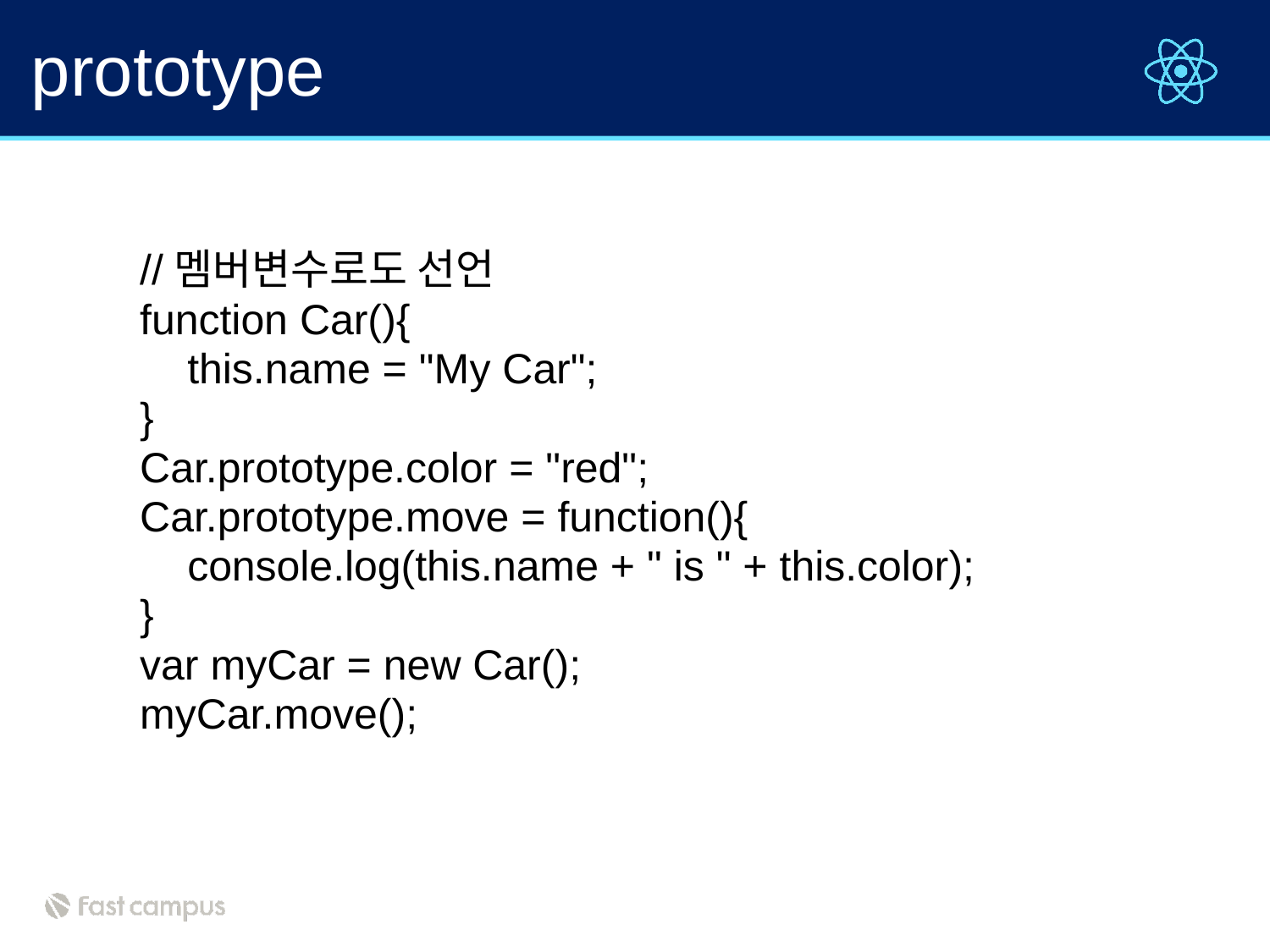

# prototype
//멤버변수로도 선언
function Car(){
    this.name = "My Car";
}
Car.prototype.color = "red";
Car.prototype.move = function(){
    console.log(this.name + " is " + this.color);
}
var myCar = new Car();
myCar.move();